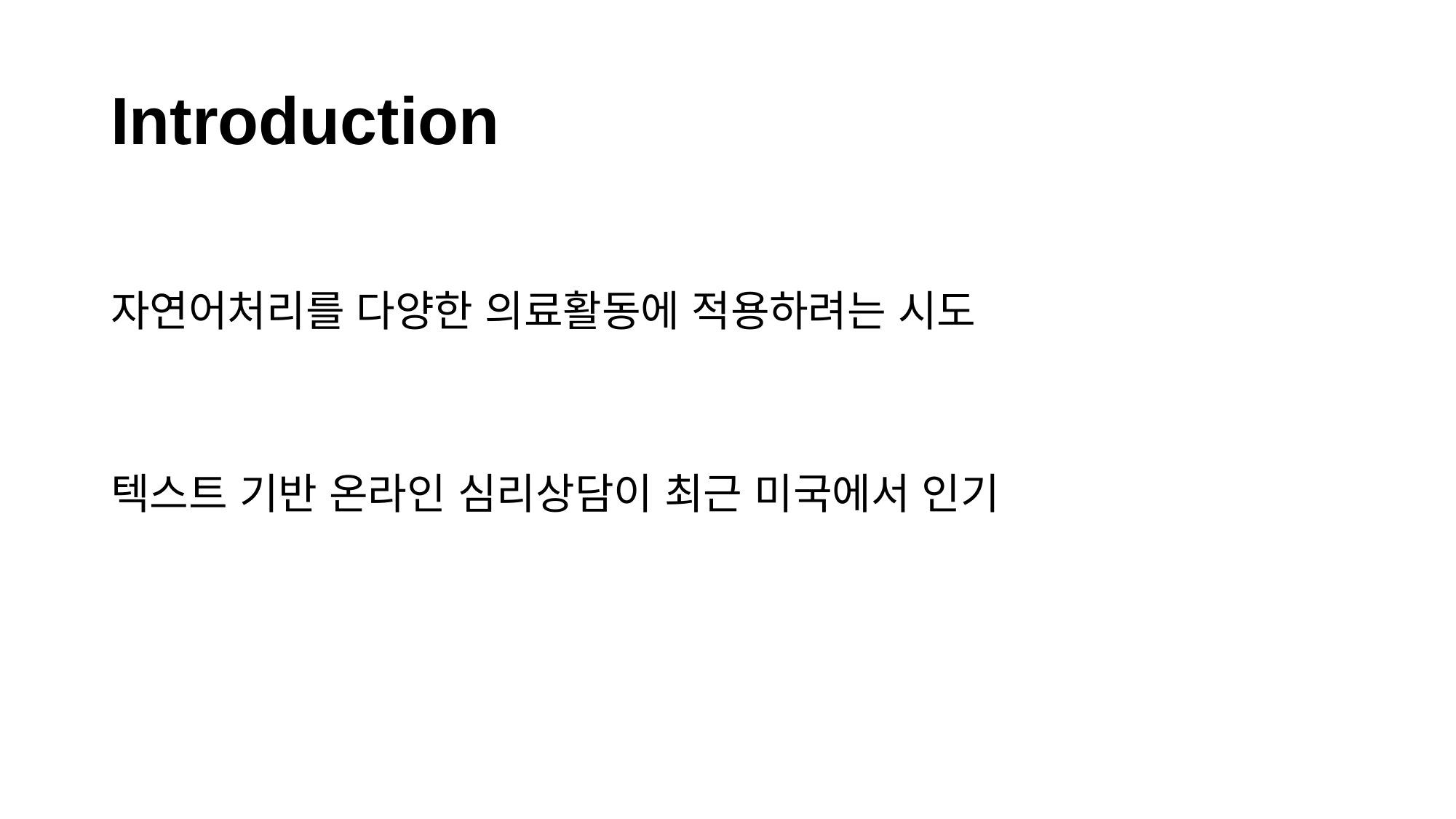

# Introduction

자연어처리를 다양한 의료활동에 적용하려는 시도

텍스트 기반 온라인 심리상담이 최근 미국에서 인기